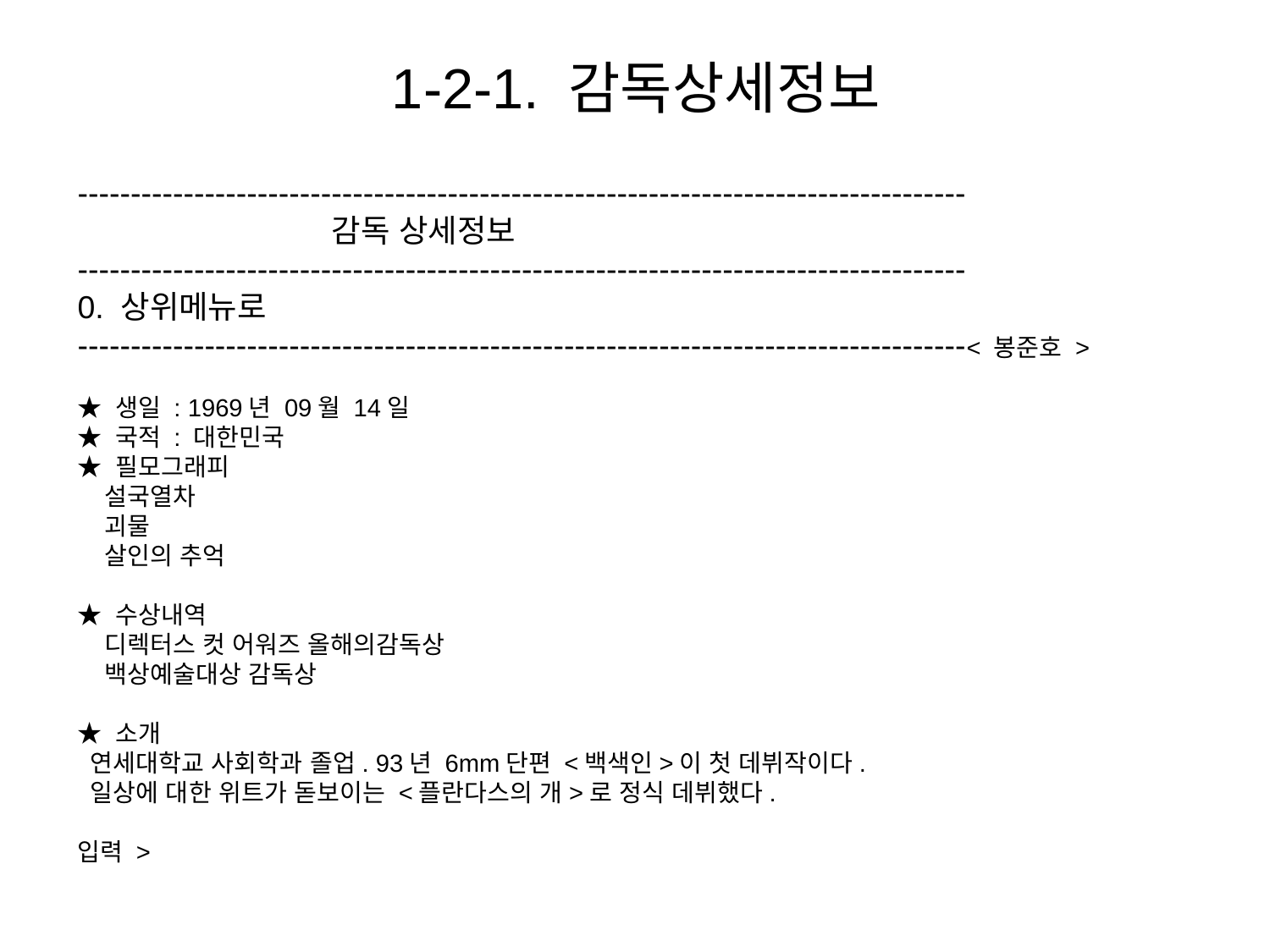

1-2-1. 감독상세정보
------------------------------------------------------------------------------------			감독 상세정보
------------------------------------------------------------------------------------
0. 상위메뉴로
------------------------------------------------------------------------------------< 봉준호 >

★ 생일 : 1969년 09월 14일
★ 국적 : 대한민국
★ 필모그래피
   설국열차
   괴물
   살인의 추억

★ 수상내역
   디렉터스 컷 어워즈 올해의감독상
   백상예술대상 감독상

★ 소개
 연세대학교 사회학과 졸업. 93년 6mm단편 <백색인>이 첫 데뷔작이다.
 일상에 대한 위트가 돋보이는 <플란다스의 개>로 정식 데뷔했다.

입력 >